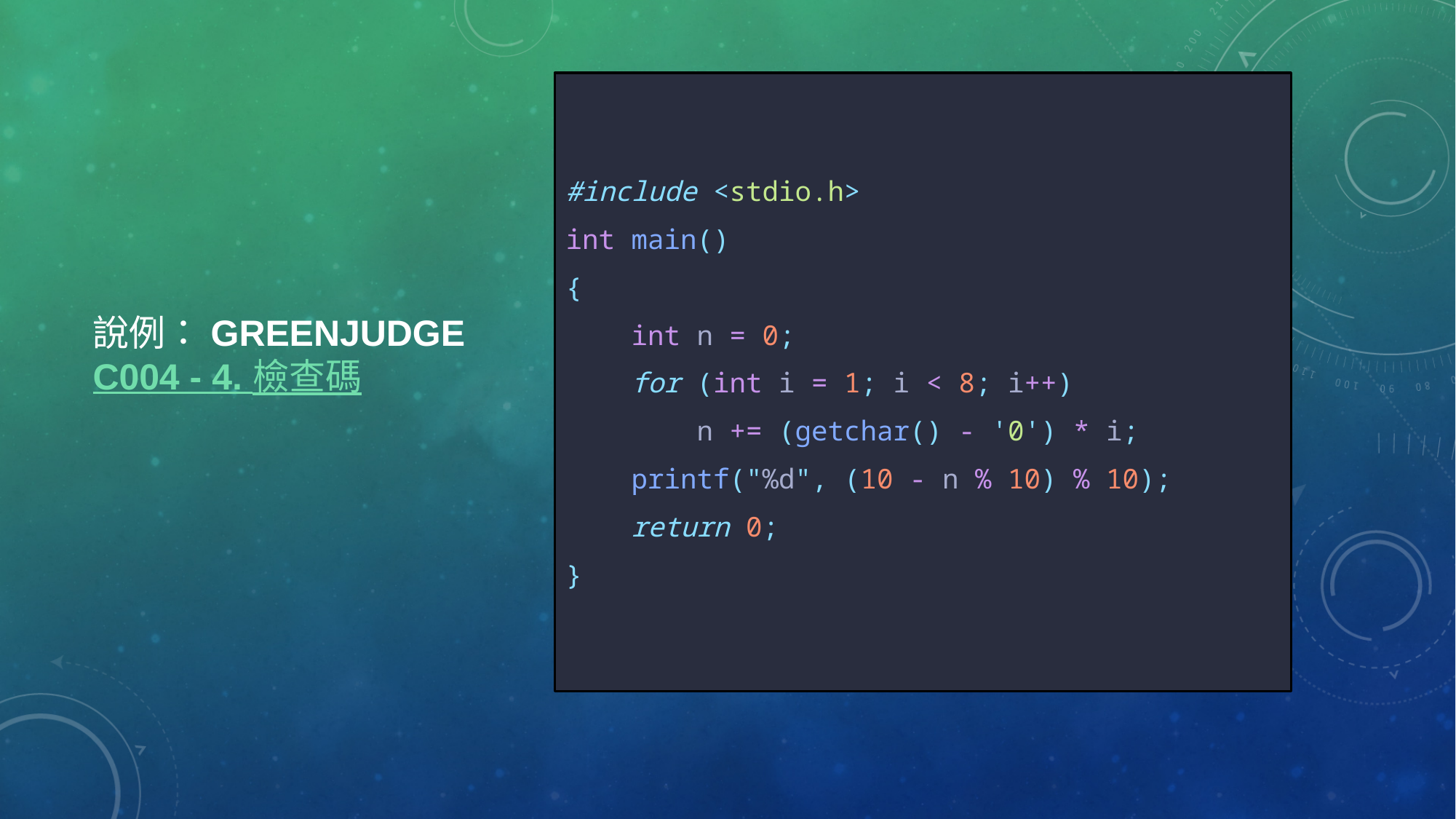

#include <stdio.h>
int main()
{
    int n = 0;
    for (int i = 1; i < 8; i++)
        n += (getchar() - '0') * i;
    printf("%d", (10 - n % 10) % 10);
    return 0;
}
# 說例：GreenJudge c004 - 4. 檢查碼